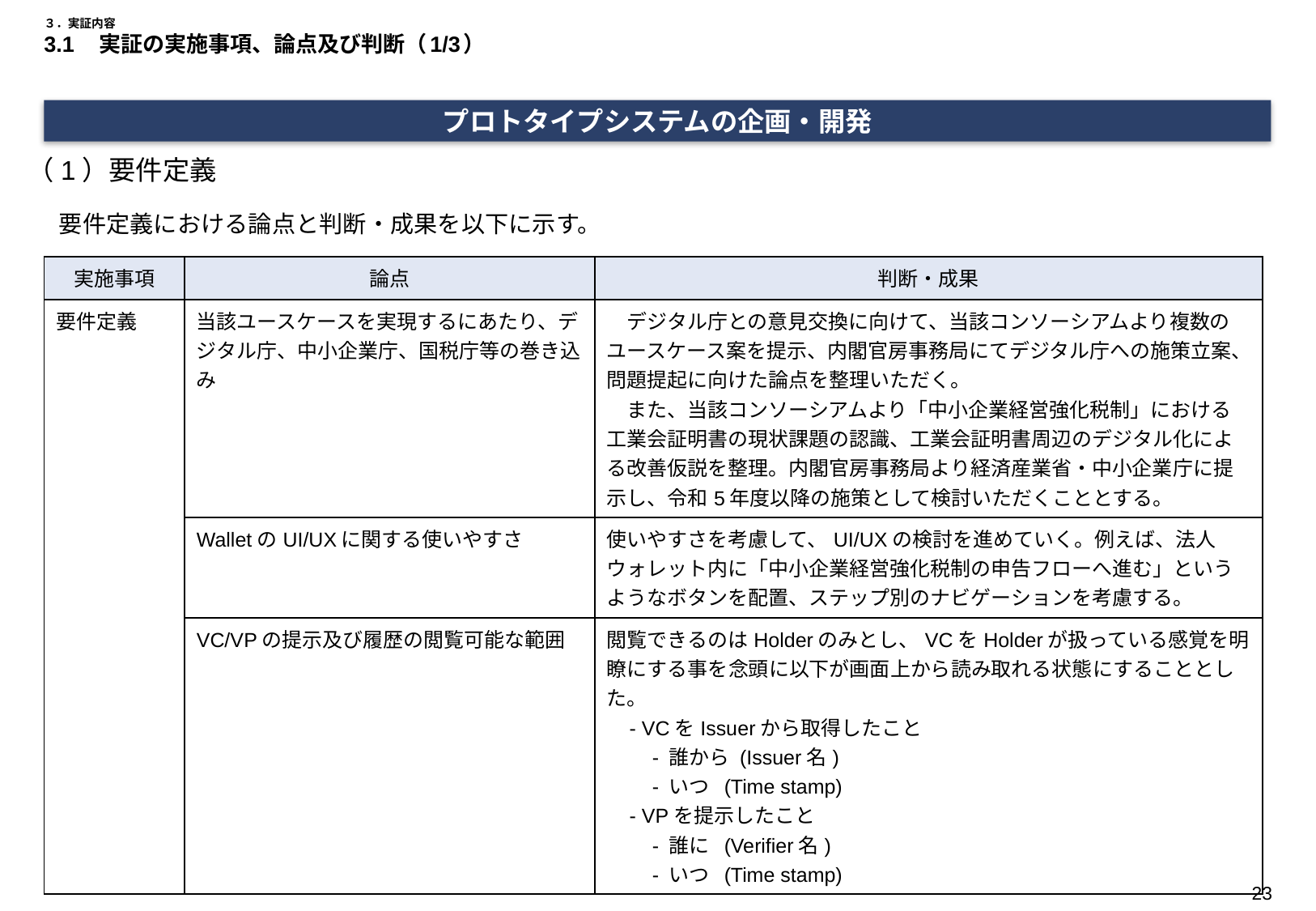

# ３．実証内容 3.1　実証の実施事項、論点及び判断（1/3）
プロトタイプシステムの企画・開発
（1）要件定義
要件定義における論点と判断・成果を以下に示す。
| 実施事項 | 論点 | 判断・成果 |
| --- | --- | --- |
| 要件定義 | 当該ユースケースを実現するにあたり、デジタル庁、中小企業庁、国税庁等の巻き込み | デジタル庁との意見交換に向けて、当該コンソーシアムより複数のユースケース案を提示、内閣官房事務局にてデジタル庁への施策立案、問題提起に向けた論点を整理いただく。 　また、当該コンソーシアムより「中小企業経営強化税制」における工業会証明書の現状課題の認識、工業会証明書周辺のデジタル化による改善仮説を整理。内閣官房事務局より経済産業省・中小企業庁に提示し、令和5年度以降の施策として検討いただくこととする。 |
|  | WalletのUI/UXに関する使いやすさ | 使いやすさを考慮して、UI/UXの検討を進めていく。例えば、法人ウォレット内に「中小企業経営強化税制の申告フローへ進む」というようなボタンを配置、ステップ別のナビゲーションを考慮する。 |
|  | VC/VPの提示及び履歴の閲覧可能な範囲 | 閲覧できるのはHolderのみとし、VCをHolderが扱っている感覚を明瞭にする事を念頭に以下が画面上から読み取れる状態にすることとした。 - VCをIssuerから取得したこと - 誰から (Issuer名) - いつ (Time stamp) - VPを提示したこと - 誰に (Verifier名) - いつ (Time stamp) |